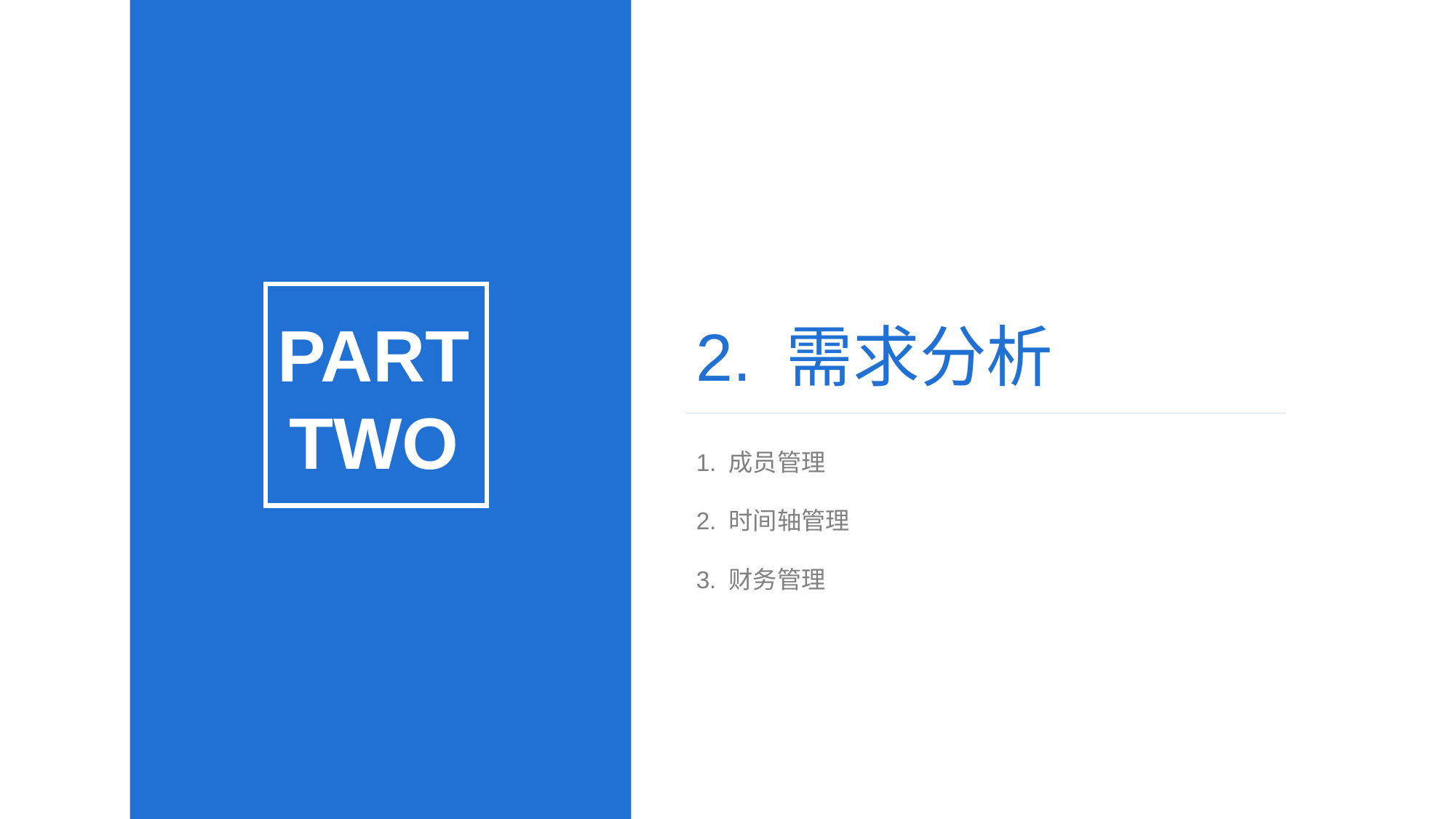

# 2. 需求分析
PART
TWO
1. 成员管理
2. 时间轴管理
3. 财务管理